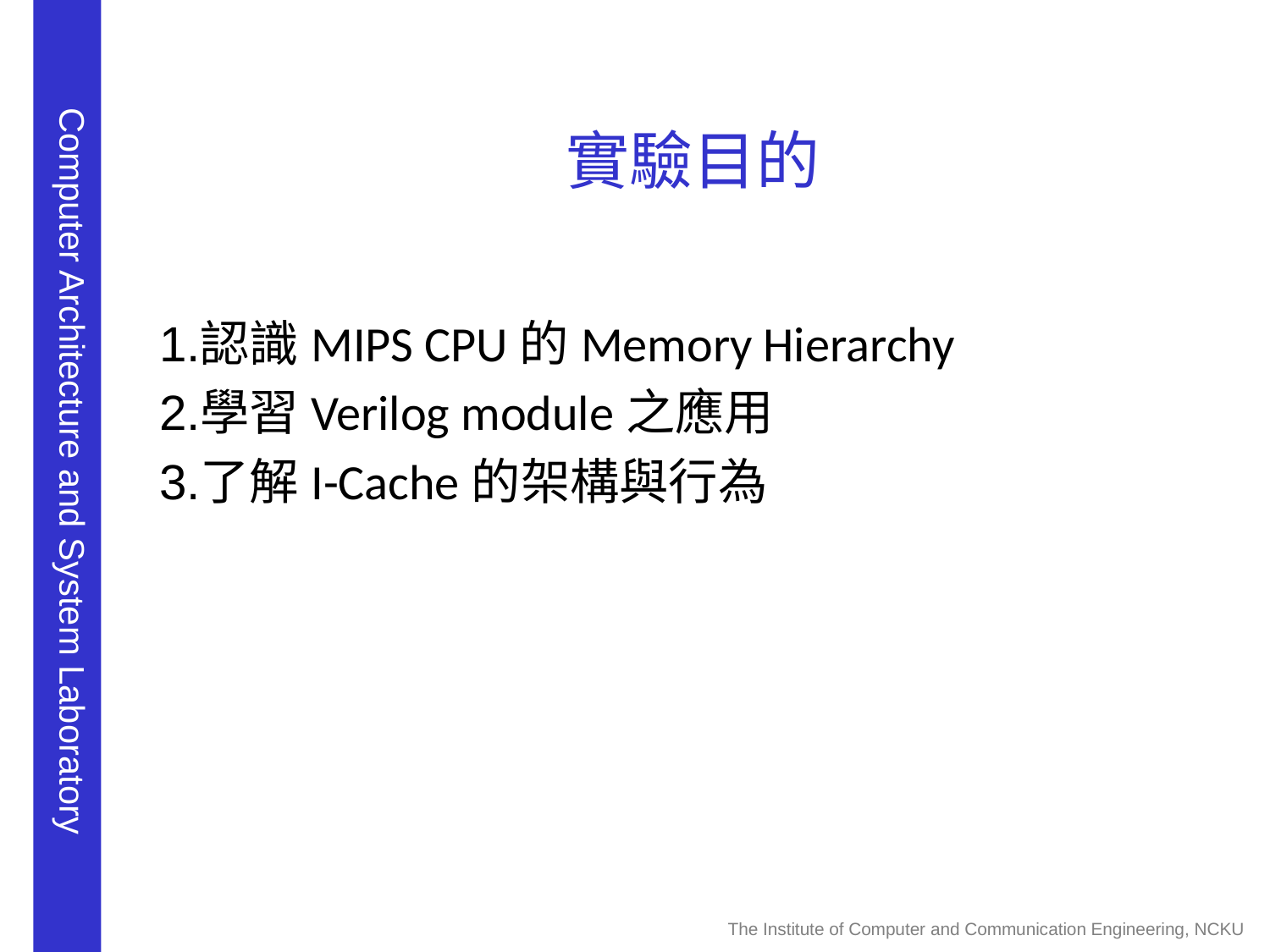

實驗目的
認識MIPS CPU的Memory Hierarchy
學習Verilog module之應用
了解I-Cache的架構與行為